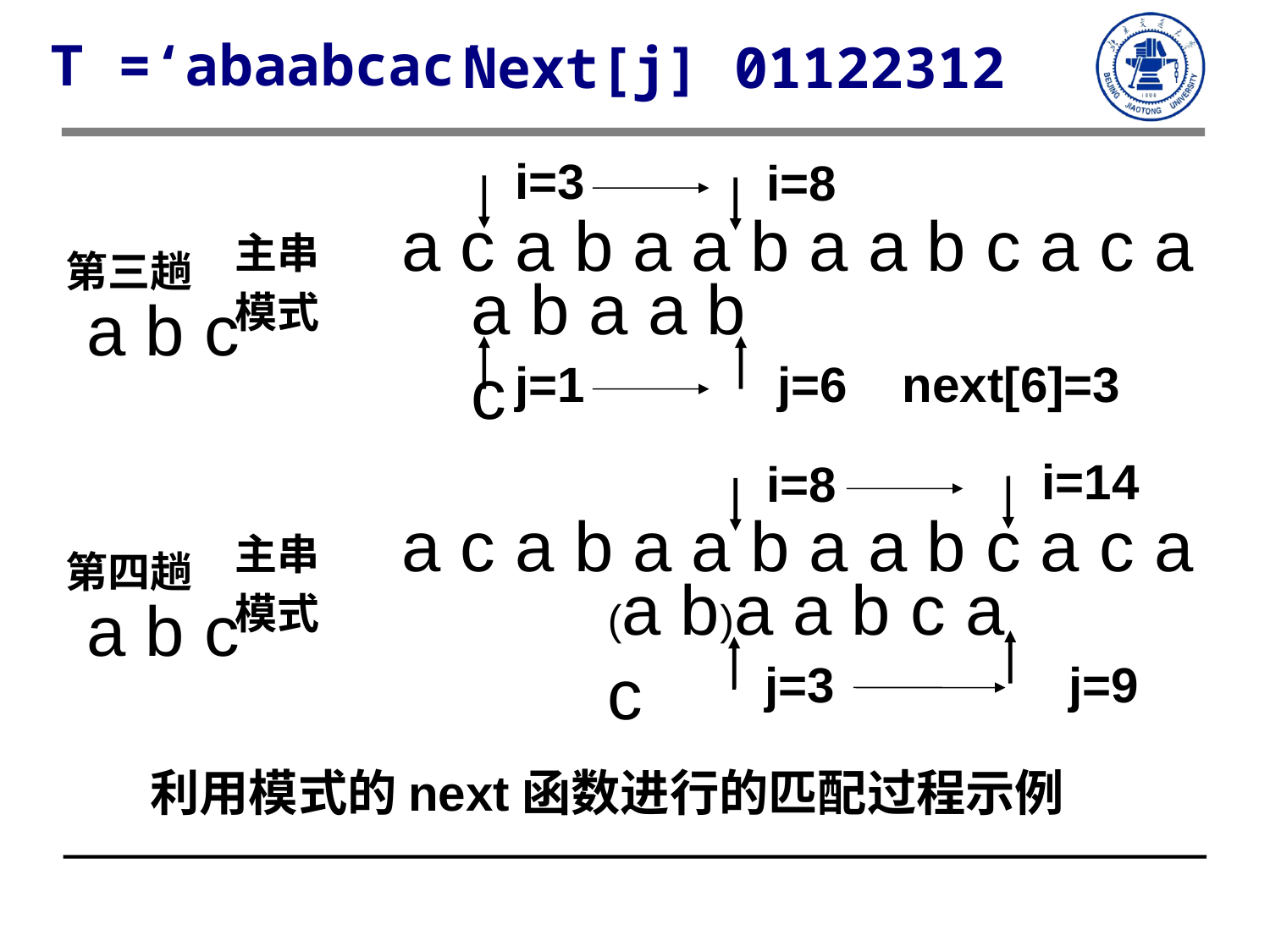

T =‘abaabcac’
Next[j] 01122312
i=3
i=8

                a c a b a a b a a b c a c a a b c
主串
模式
第三趟
a b a a b c

j=1              j=6    next[6]=3

i=14
i=8

                a c a b a a b a a b c a c a a b c
主串
模式
第四趟
(a b)a a b c a c

j=3                 j=9

利用模式的next函数进行的匹配过程示例